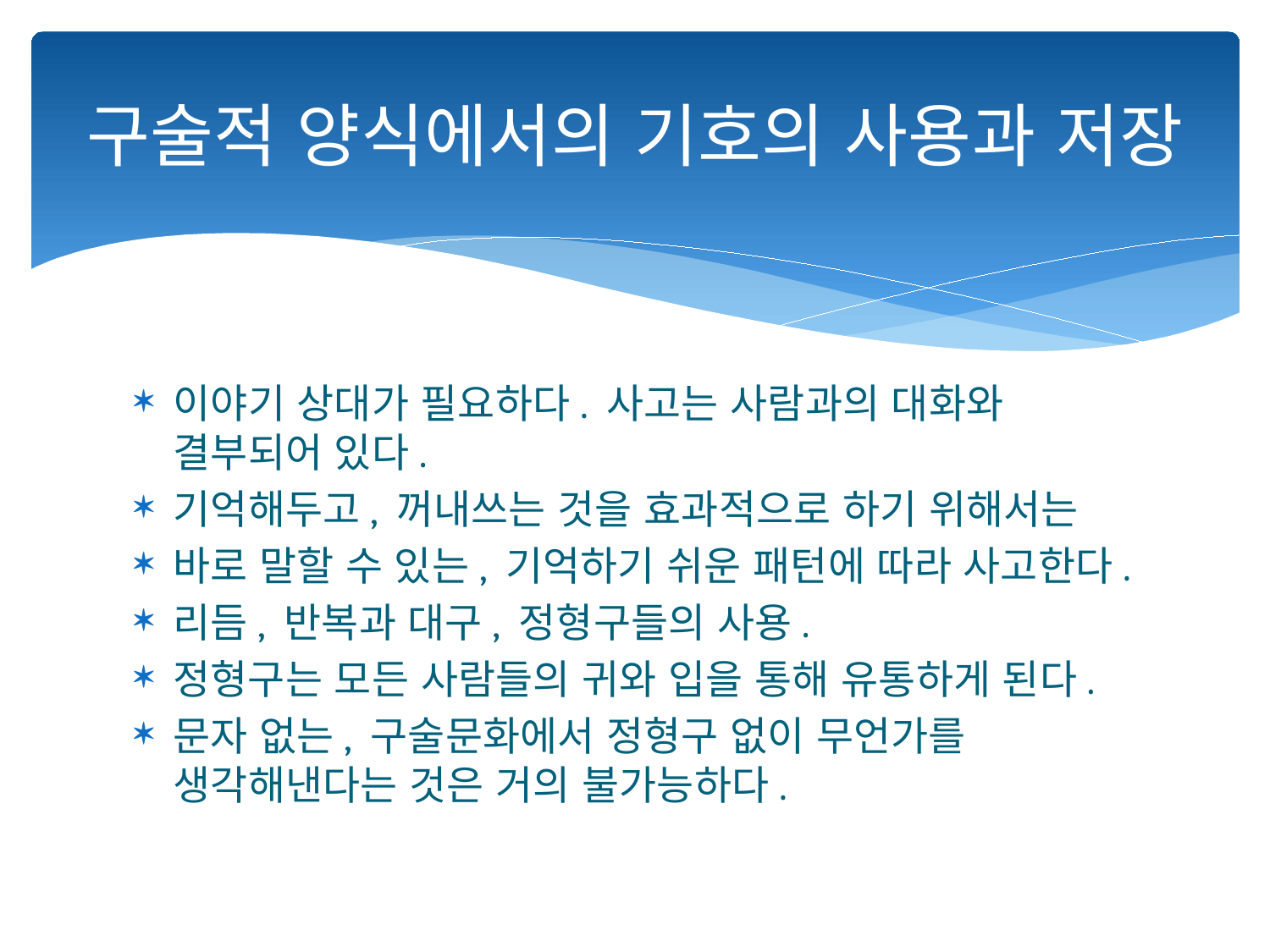

# 구술적 양식에서의 기호의 사용과 저장
이야기 상대가 필요하다. 사고는 사람과의 대화와 결부되어 있다.
기억해두고, 꺼내쓰는 것을 효과적으로 하기 위해서는
바로 말할 수 있는, 기억하기 쉬운 패턴에 따라 사고한다.
리듬, 반복과 대구, 정형구들의 사용.
정형구는 모든 사람들의 귀와 입을 통해 유통하게 된다.
문자 없는, 구술문화에서 정형구 없이 무언가를 생각해낸다는 것은 거의 불가능하다.